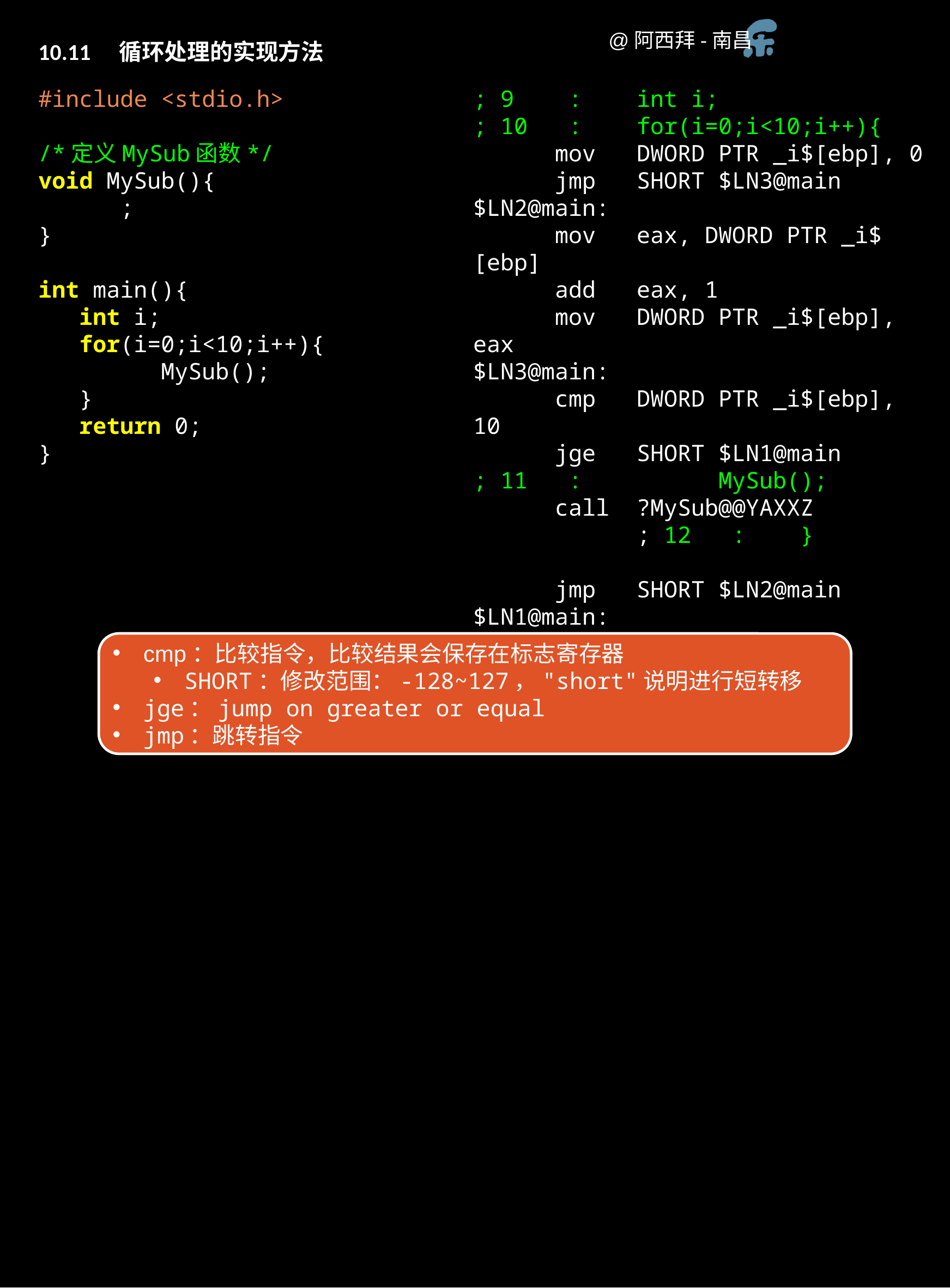

10.11　循环处理的实现方法
#include <stdio.h>

/*定义MySub函数*/
void MySub(){
	;
}

int main(){
int i;
for(i=0;i<10;i++){
	MySub();
}
return 0;
}
; 9    : 	int i;
; 10   : 	for(i=0;i<10;i++){
	mov	DWORD PTR _i$[ebp], 0
	jmp	SHORT $LN3@main
$LN2@main:
	mov	eax, DWORD PTR _i$[ebp]
	add	eax, 1
	mov	DWORD PTR _i$[ebp], eax
$LN3@main:
	cmp	DWORD PTR _i$[ebp], 10
	jge	SHORT $LN1@main
; 11   : 		MySub();
	call	?MySub@@YAXXZ			; 12   : 	}

	jmp	SHORT $LN2@main
$LN1@main:
; 13   : 	return 0;
	xor	eax, eax
cmp：比较指令，比较结果会保存在标志寄存器
SHORT：修改范围：-128~127，"short"说明进行短转移
jge：jump on greater or equal
jmp：跳转指令